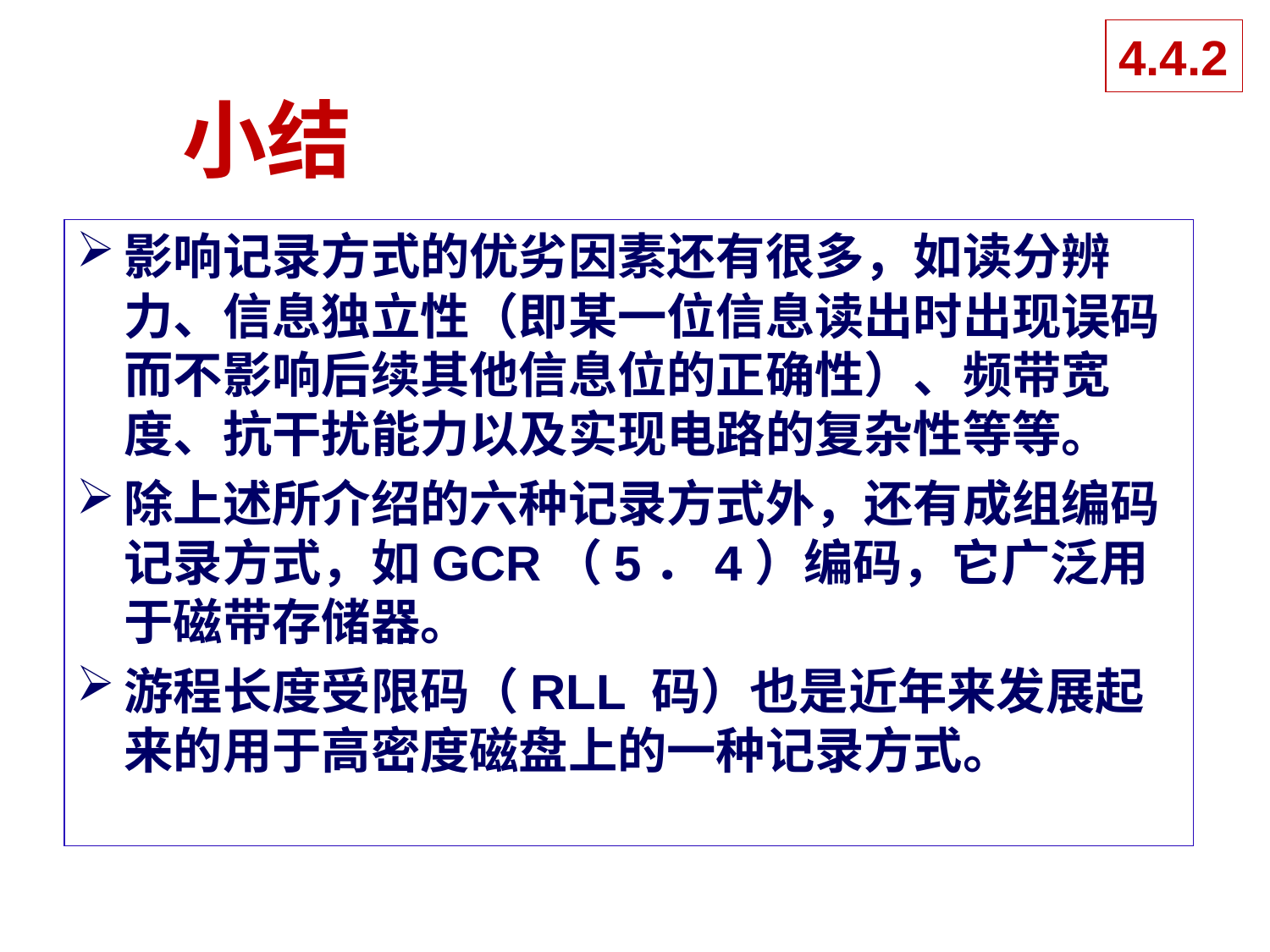

4.4.2
# 小结
影响记录方式的优劣因素还有很多，如读分辨力、信息独立性（即某一位信息读出时出现误码而不影响后续其他信息位的正确性）、频带宽度、抗干扰能力以及实现电路的复杂性等等。
除上述所介绍的六种记录方式外，还有成组编码记录方式，如GCR（5．4）编码，它广泛用于磁带存储器。
游程长度受限码（RLL 码）也是近年来发展起来的用于高密度磁盘上的一种记录方式。